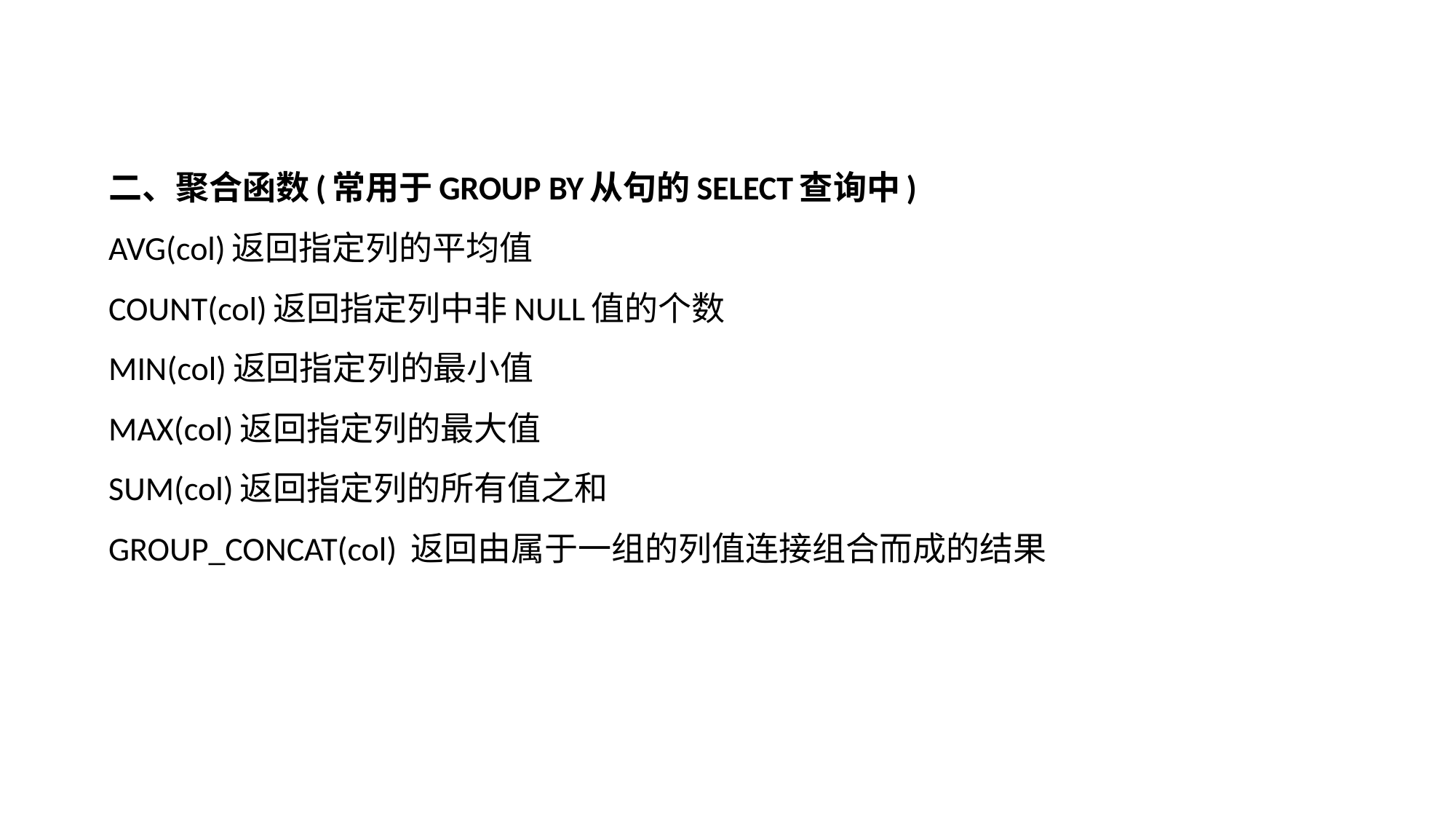

二、聚合函数(常用于GROUP BY从句的SELECT查询中)
AVG(col)返回指定列的平均值
COUNT(col)返回指定列中非NULL值的个数
MIN(col)返回指定列的最小值
MAX(col)返回指定列的最大值
SUM(col)返回指定列的所有值之和
GROUP_CONCAT(col) 返回由属于一组的列值连接组合而成的结果